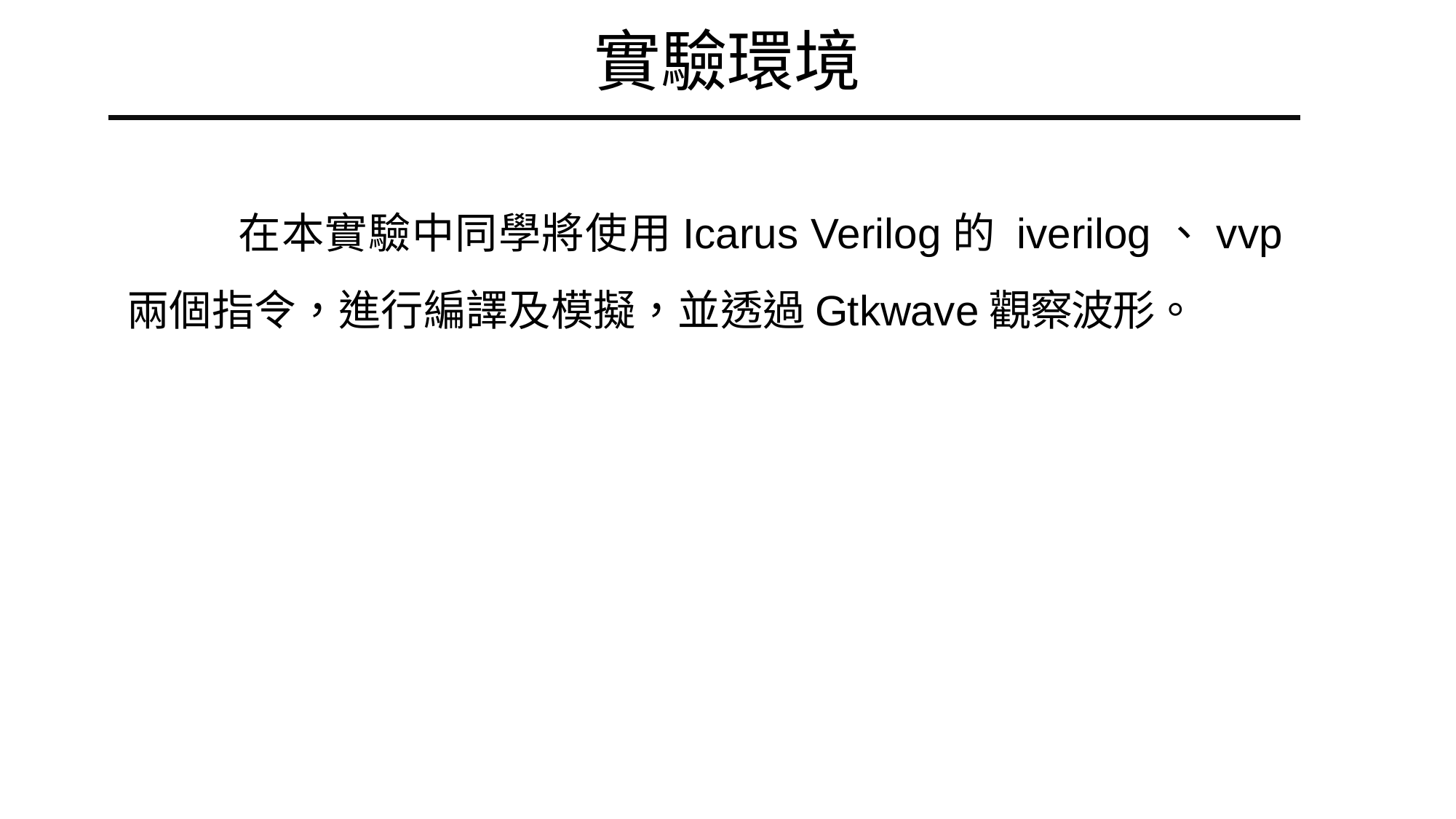

實驗環境
		在本實驗中同學將使用Icarus Verilog的 iverilog、vvp 兩個指令，進行編譯及模擬，並透過Gtkwave觀察波形。